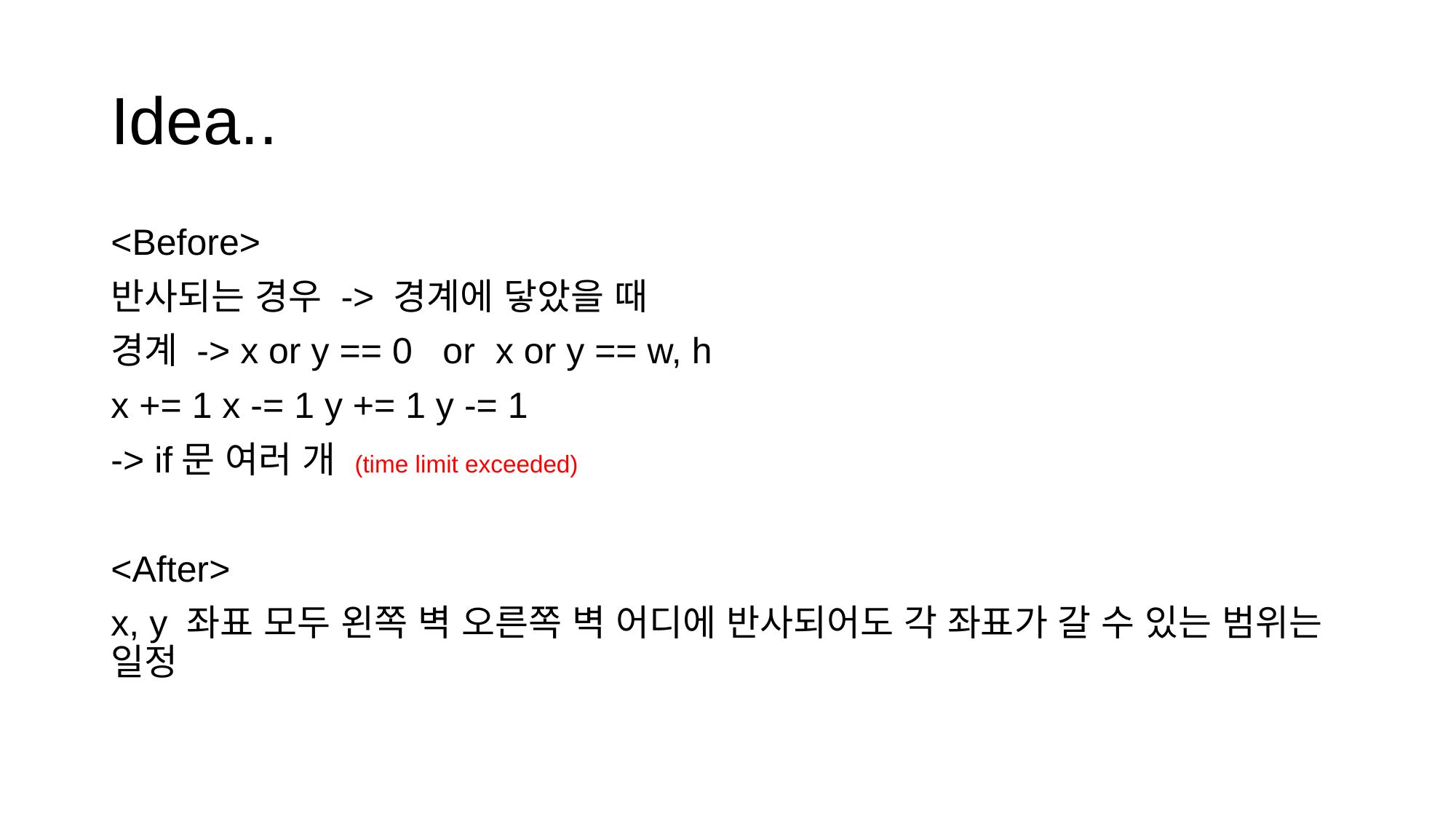

# Idea..
<Before>
반사되는 경우 -> 경계에 닿았을 때
경계 -> x or y == 0   or  x or y == w, h
x += 1 x -= 1 y += 1 y -= 1
-> if문 여러 개 (time limit exceeded)

<After>
x, y 좌표 모두 왼쪽 벽 오른쪽 벽 어디에 반사되어도 각 좌표가 갈 수 있는 범위는 일정